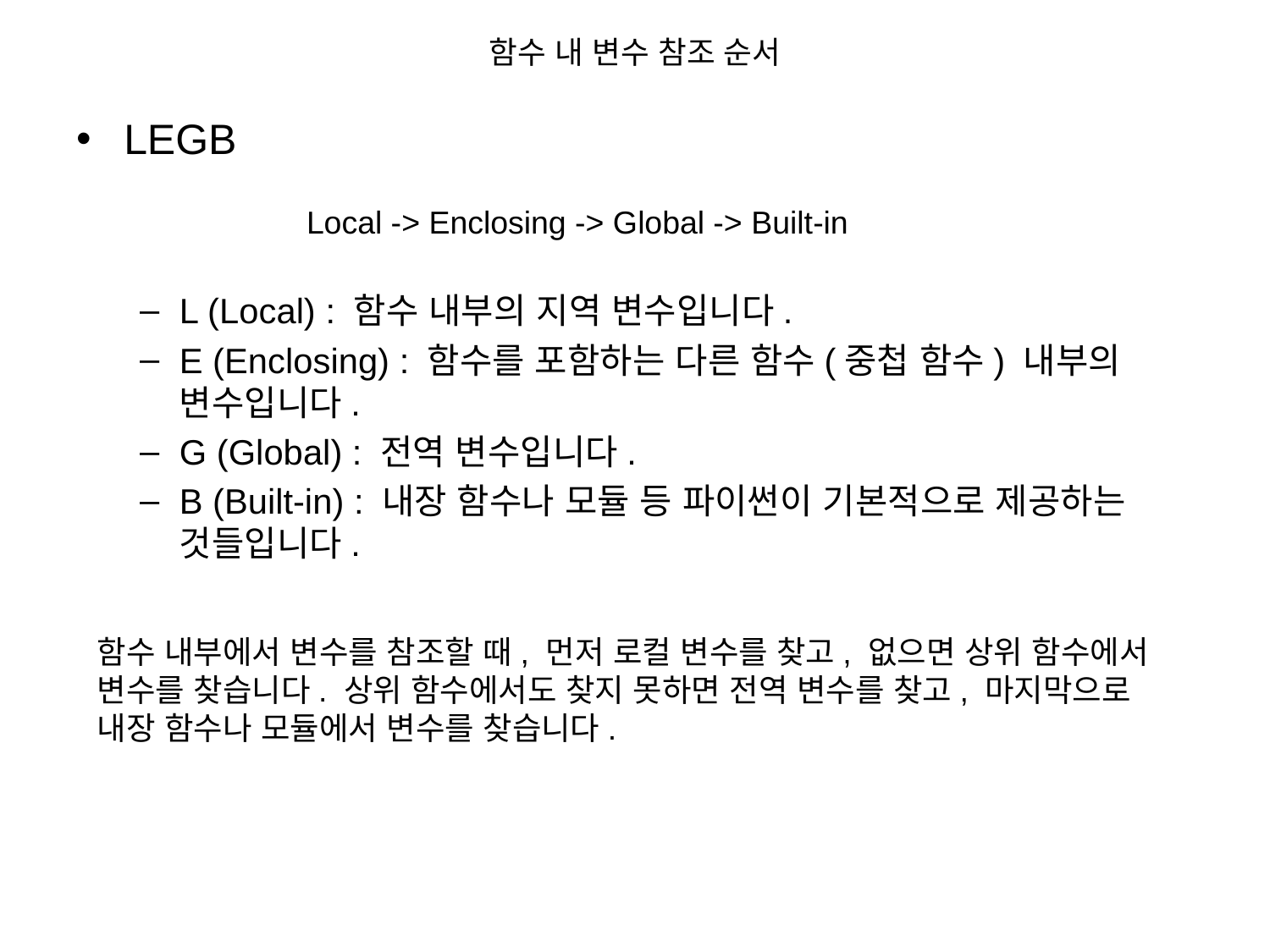

# 함수 내 변수 참조 순서
LEGB

L (Local) : 함수 내부의 지역 변수입니다.
E (Enclosing) : 함수를 포함하는 다른 함수(중첩 함수) 내부의 변수입니다.
G (Global) : 전역 변수입니다.
B (Built-in) : 내장 함수나 모듈 등 파이썬이 기본적으로 제공하는 것들입니다.

Local -> Enclosing -> Global -> Built-in
함수 내부에서 변수를 참조할 때, 먼저 로컬 변수를 찾고, 없으면 상위 함수에서 변수를 찾습니다. 상위 함수에서도 찾지 못하면 전역 변수를 찾고, 마지막으로 내장 함수나 모듈에서 변수를 찾습니다.